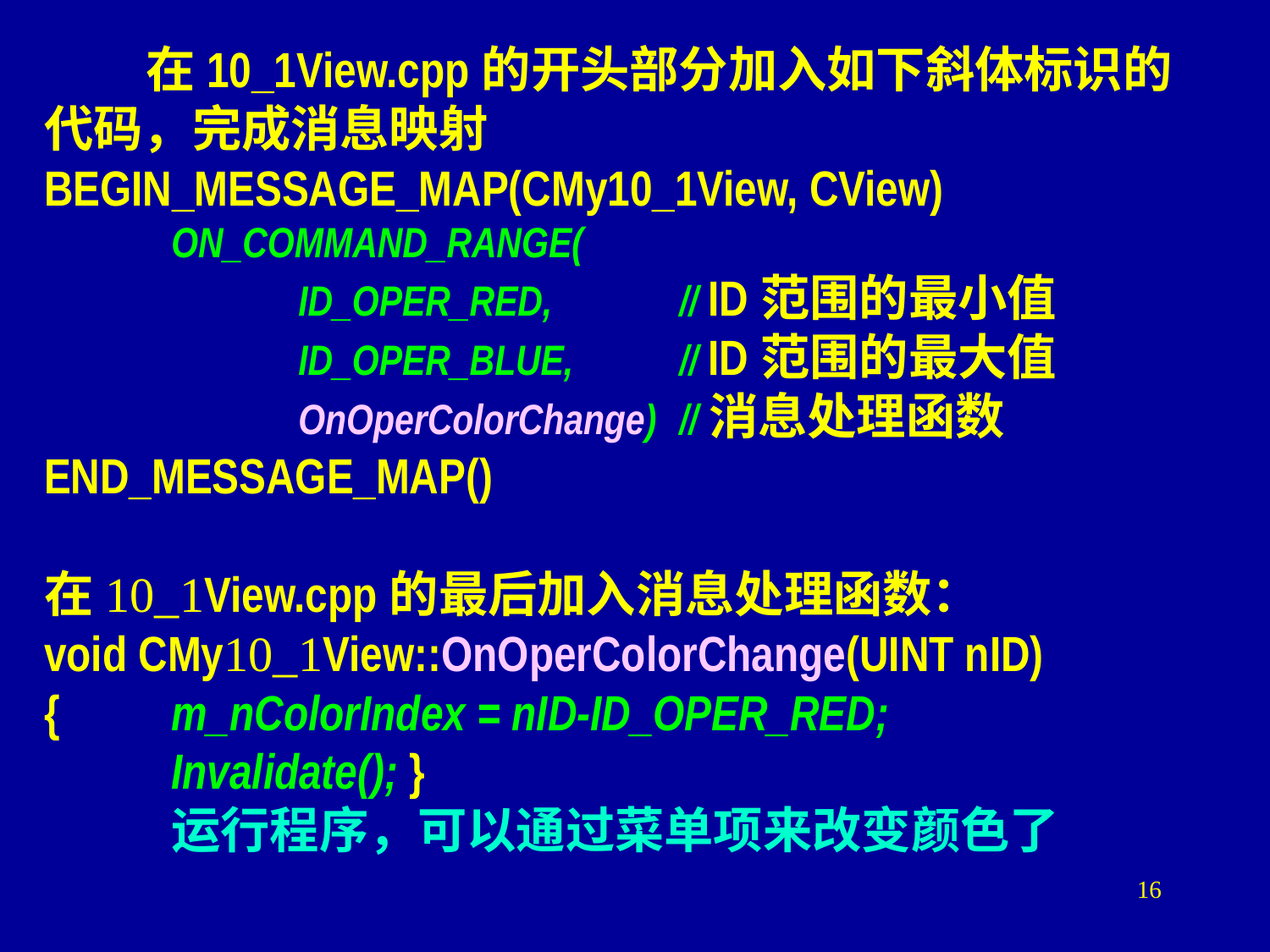

在10_1View.cpp的开头部分加入如下斜体标识的代码，完成消息映射
BEGIN_MESSAGE_MAP(CMy10_1View, CView)
	ON_COMMAND_RANGE(
		ID_OPER_RED,	// ID范围的最小值
		ID_OPER_BLUE,	// ID范围的最大值
		OnOperColorChange)	//消息处理函数
END_MESSAGE_MAP()

在10_1View.cpp的最后加入消息处理函数：
void CMy10_1View::OnOperColorChange(UINT nID)
{	m_nColorIndex = nID-ID_OPER_RED;
	Invalidate(); }
	运行程序，可以通过菜单项来改变颜色了
16